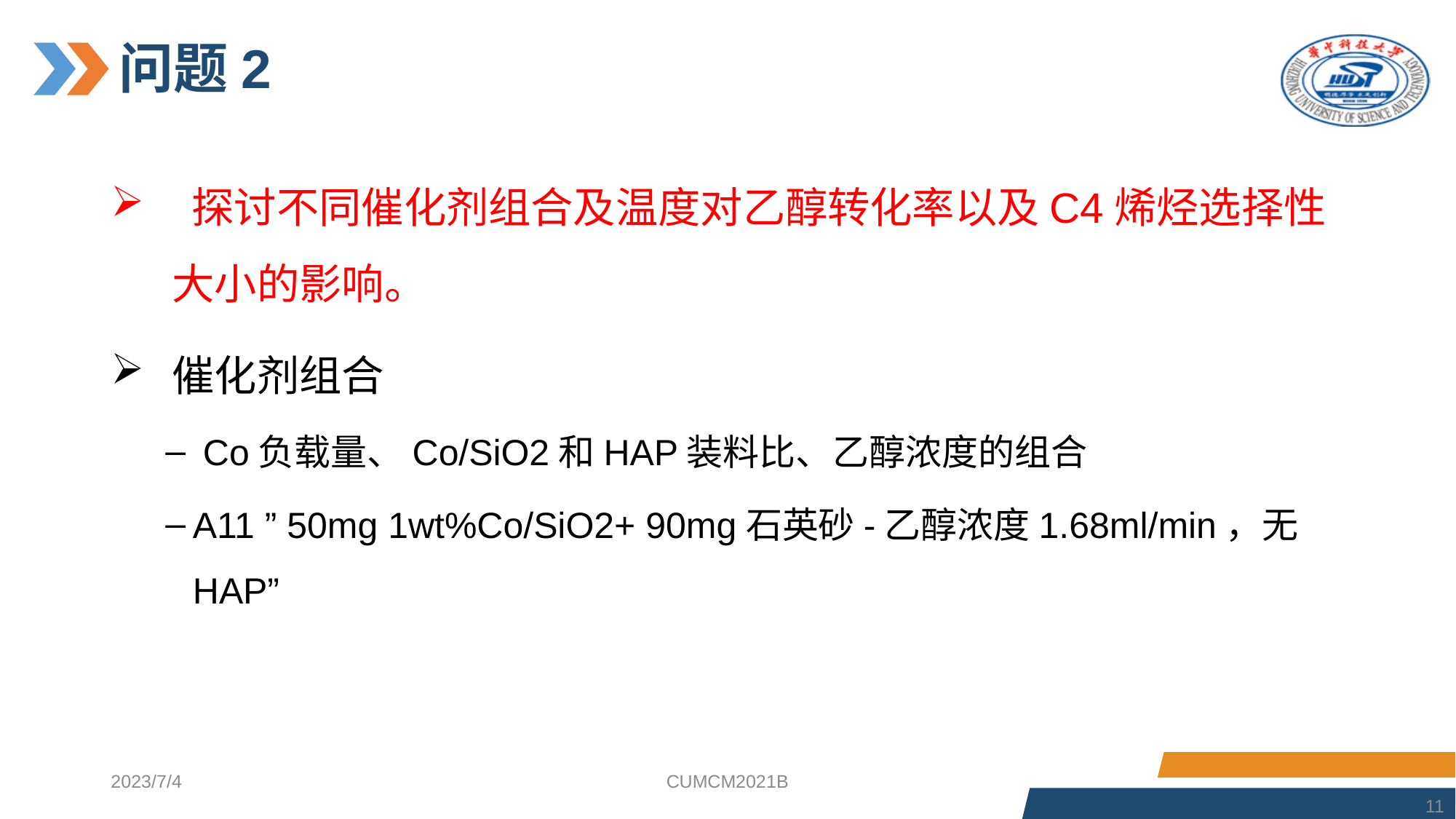

# 问题2
 探讨不同催化剂组合及温度对乙醇转化率以及C4烯烃选择性大小的影响。
催化剂组合
 Co负载量、Co/SiO2和HAP装料比、乙醇浓度的组合
A11 ” 50mg 1wt%Co/SiO2+ 90mg石英砂-乙醇浓度1.68ml/min，无HAP”

2023/7/4
CUMCM2021B
11